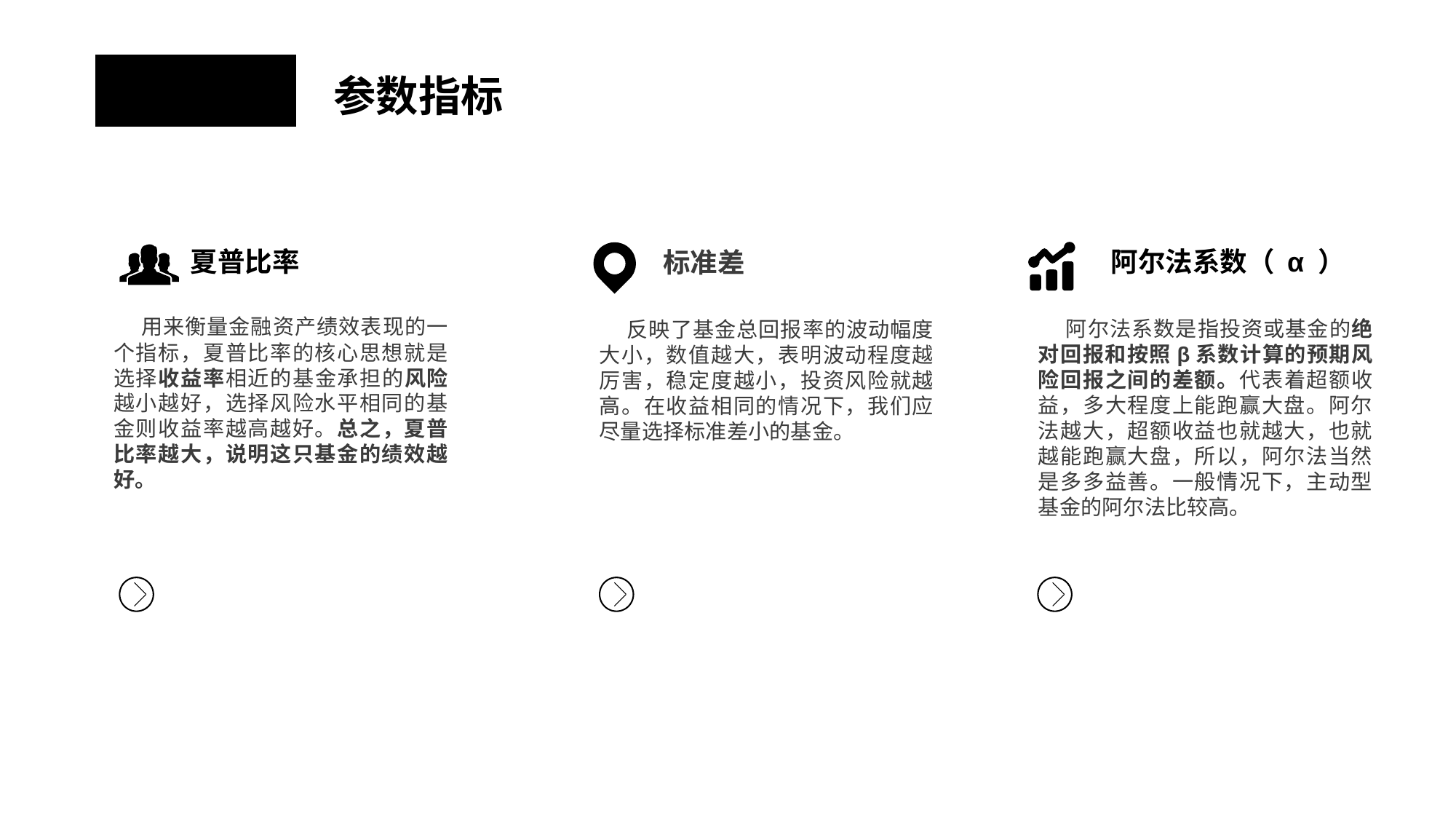

参数指标
夏普比率
阿尔法系数（ α ）

标准差

    用来衡量金融资产绩效表现的一个指标，夏普比率的核心思想就是选择收益率相近的基金承担的风险越小越好，选择风险水平相同的基金则收益率越高越好。总之，夏普比率越大，说明这只基金的绩效越好。

    阿尔法系数是指投资或基金的绝对回报和按照β系数计算的预期风险回报之间的差额。代表着超额收益，多大程度上能跑赢大盘。阿尔法越大，超额收益也就越大，也就越能跑赢大盘，所以，阿尔法当然是多多益善。一般情况下，主动型基金的阿尔法比较高。
    反映了基金总回报率的波动幅度大小，数值越大，表明波动程度越厉害，稳定度越小，投资风险就越高。在收益相同的情况下，我们应尽量选择标准差小的基金。